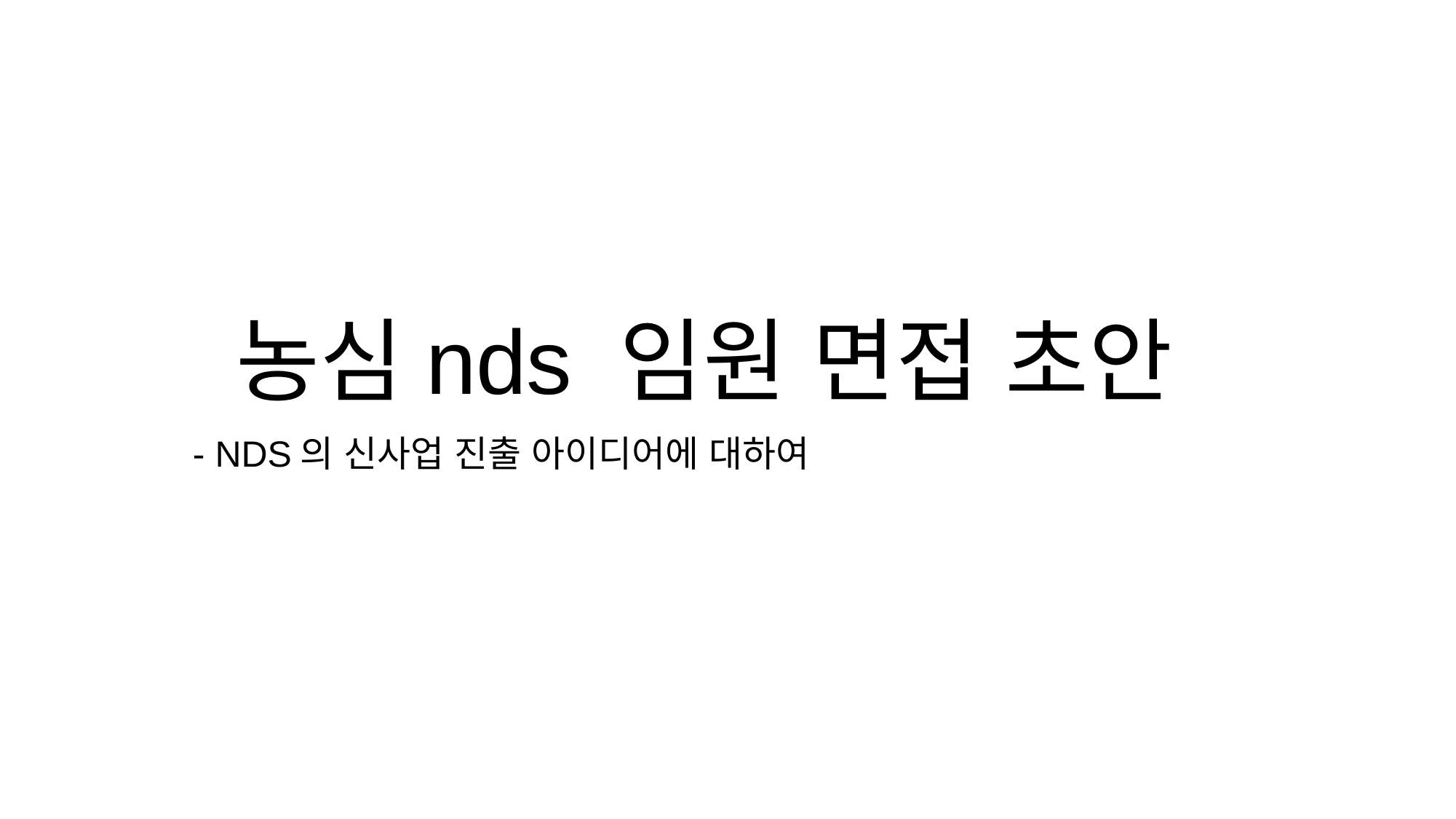

# 농심nds 임원 면접 초안
- NDS의 신사업 진출 아이디어에 대하여